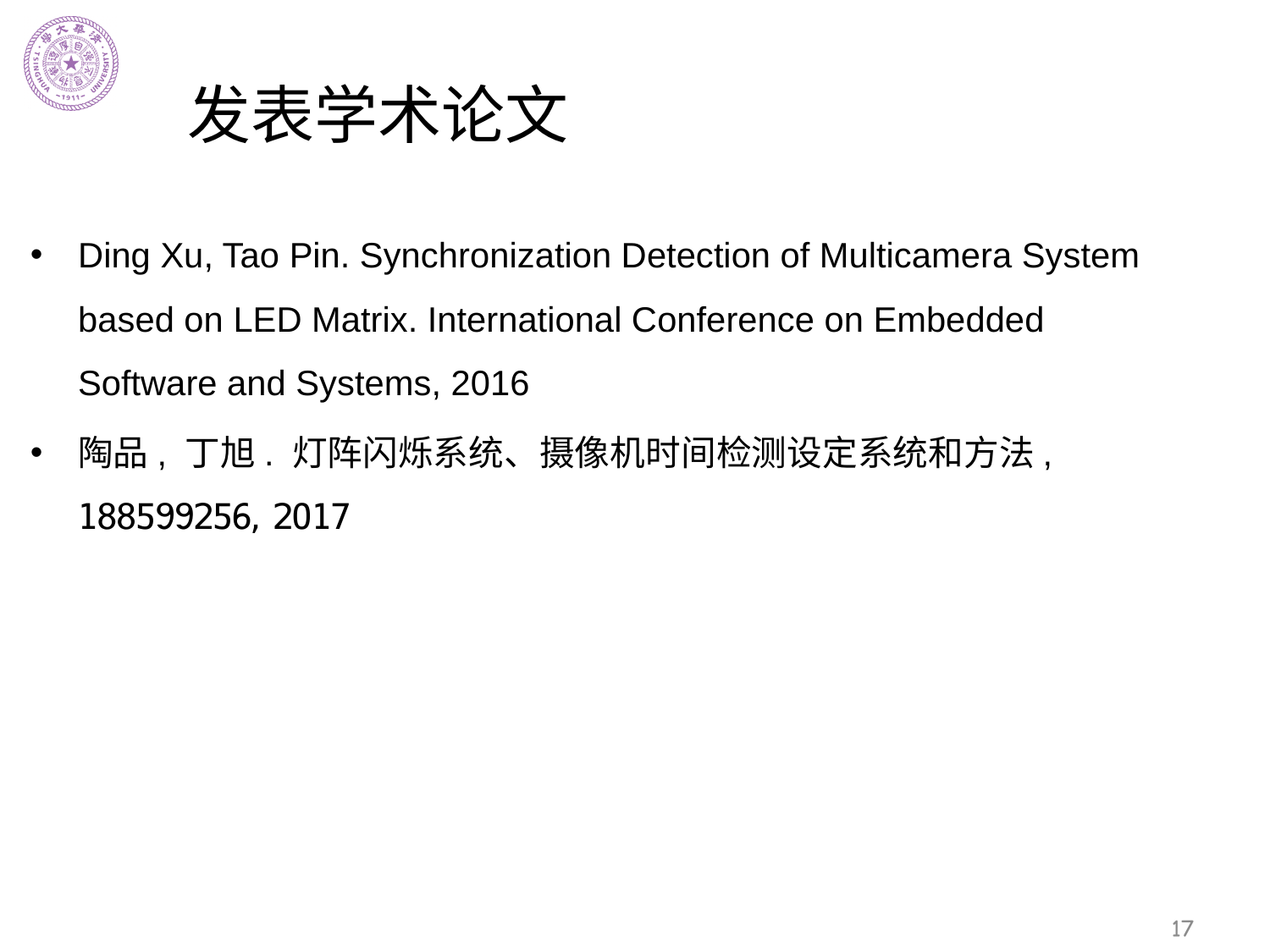

# 发表学术论文
Ding Xu, Tao Pin. Synchronization Detection of Multicamera System based on LED Matrix. International Conference on Embedded Software and Systems, 2016
陶品, 丁旭. 灯阵闪烁系统、摄像机时间检测设定系统和方法, 188599256, 2017
17